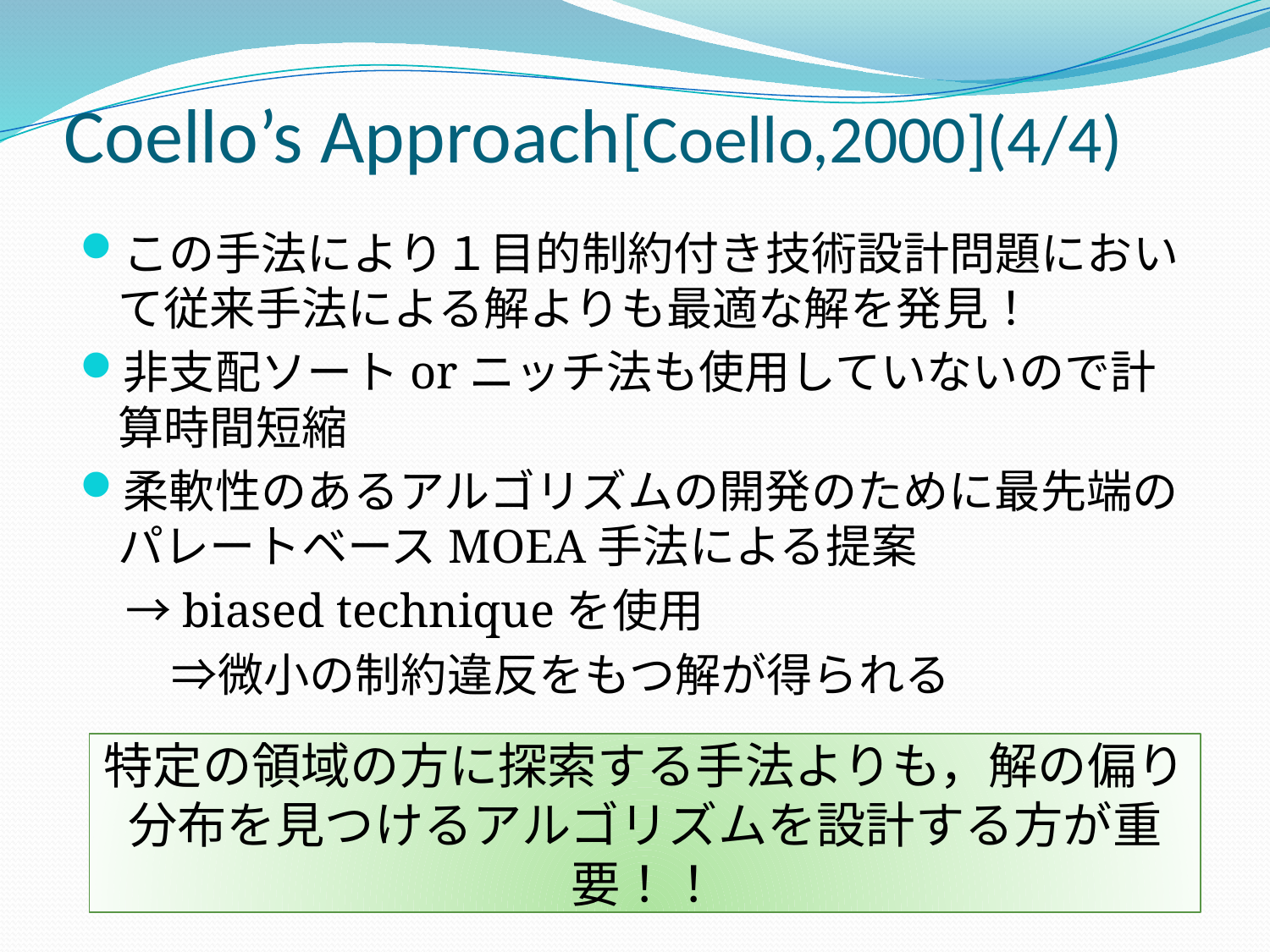

# Coello’s Approach[Coello,2000](4/4)
この手法により１目的制約付き技術設計問題において従来手法による解よりも最適な解を発見！
非支配ソートorニッチ法も使用していないので計算時間短縮
柔軟性のあるアルゴリズムの開発のために最先端のパレートベースMOEA手法による提案
　→biased techniqueを使用
　　⇒微小の制約違反をもつ解が得られる

特定の領域の方に探索する手法よりも，解の偏り分布を見つけるアルゴリズムを設計する方が重要！！